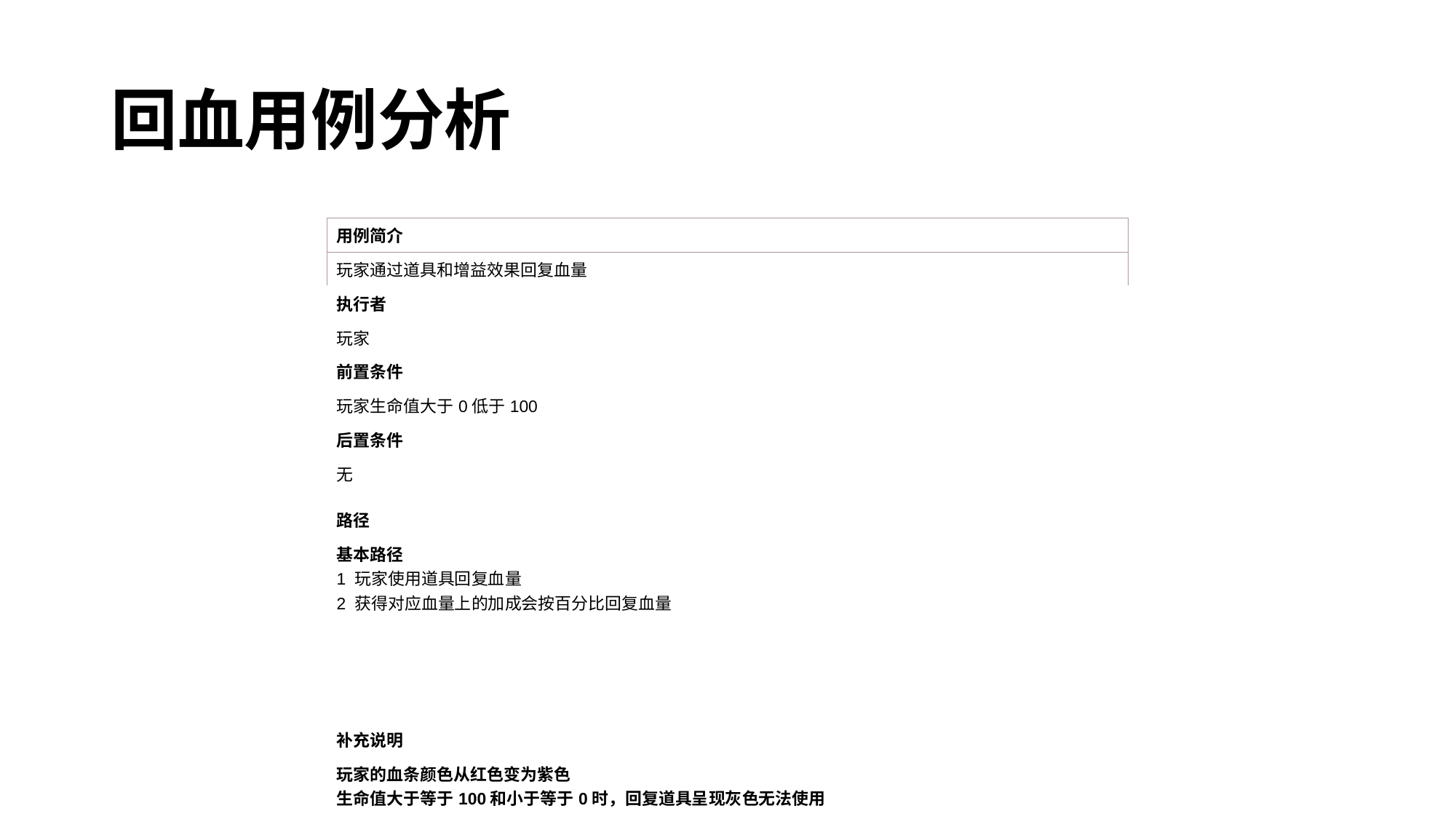

# 回血用例分析
| 用例简介 |
| --- |
| 玩家通过道具和增益效果回复血量 |
| 执行者 |
| 玩家 |
| 前置条件 |
| 玩家生命值大于0低于100 |
| 后置条件 |
| 无 |
| 路径 |
| 基本路径  1 玩家使用道具回复血量  2 获得对应血量上的加成会按百分比回复血量 |
| 补充说明 |
| 玩家的血条颜色从红色变为紫色  生命值大于等于100和小于等于0时，回复道具呈现灰色无法使用 |